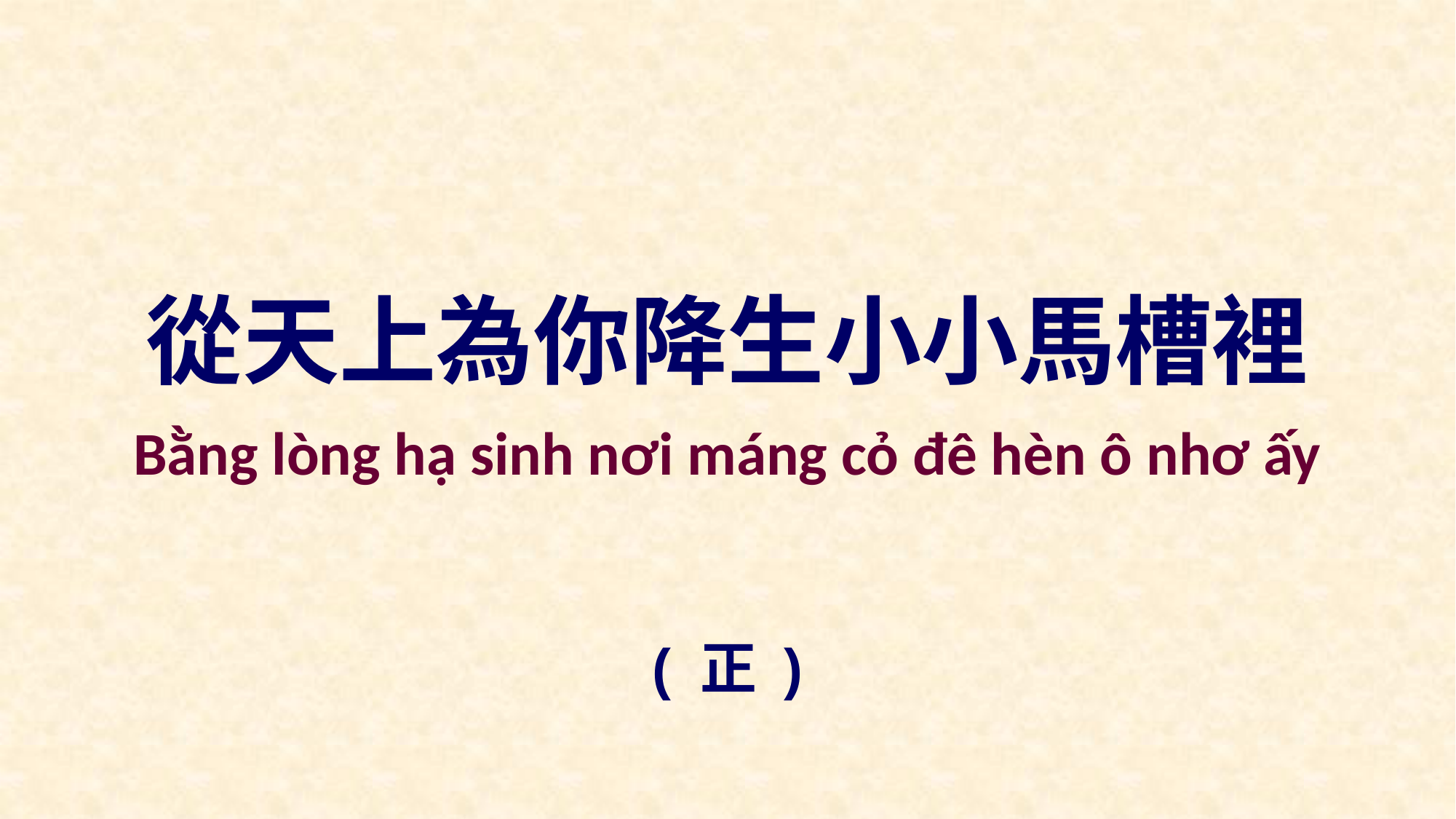

從天上為你降生小小馬槽裡
Bằng lòng hạ sinh nơi máng cỏ đê hèn ô nhơ ấy
( 正 )